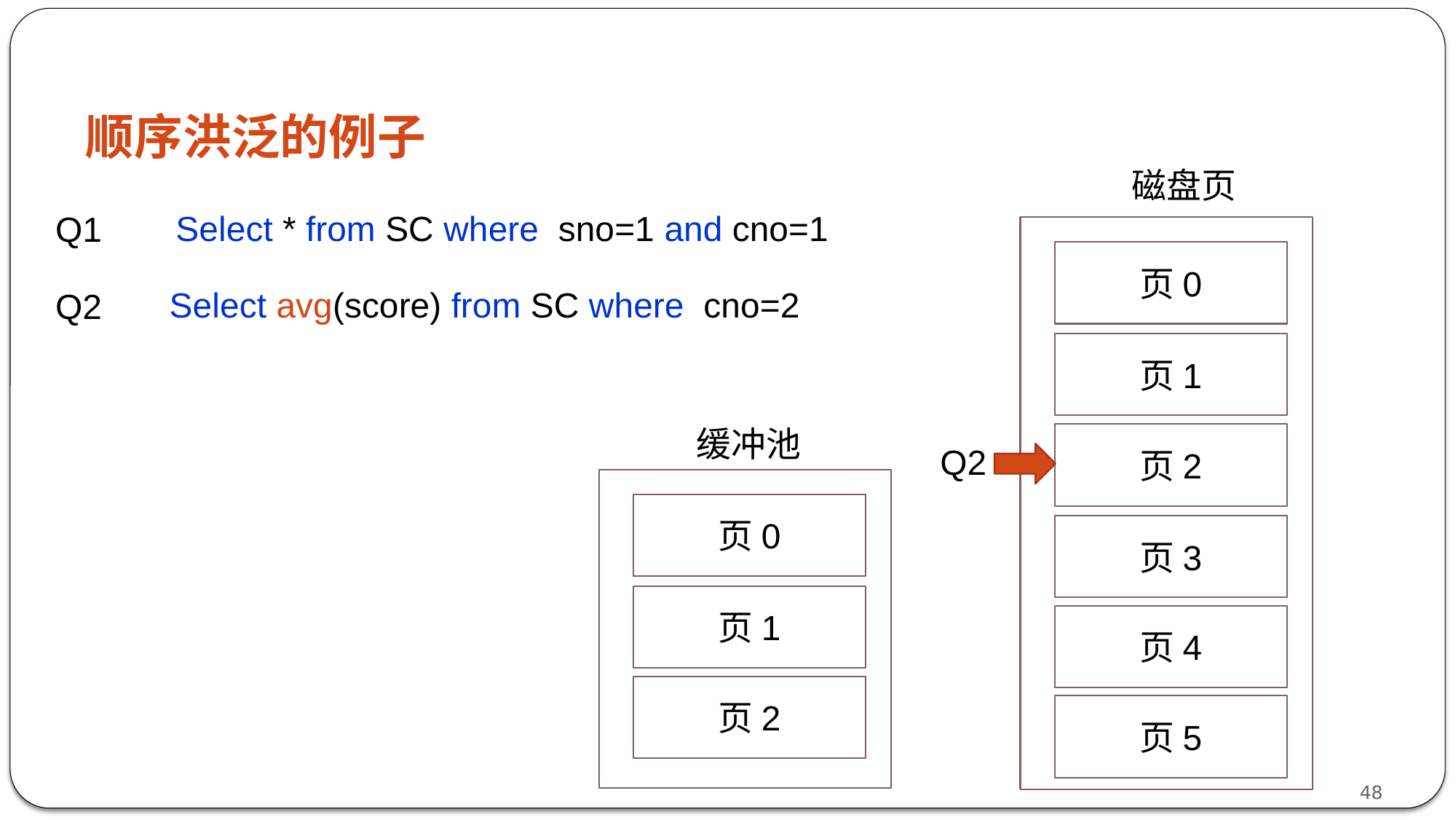

# 顺序洪泛的例子
磁盘页
Select * from SC where  sno=1 and cno=1
Q1

页0
Select avg(score) from SC where  cno=2
Q2
页1
缓冲池
页2
Q2

页0
页3
页3
页1
页4
页2
页5
48